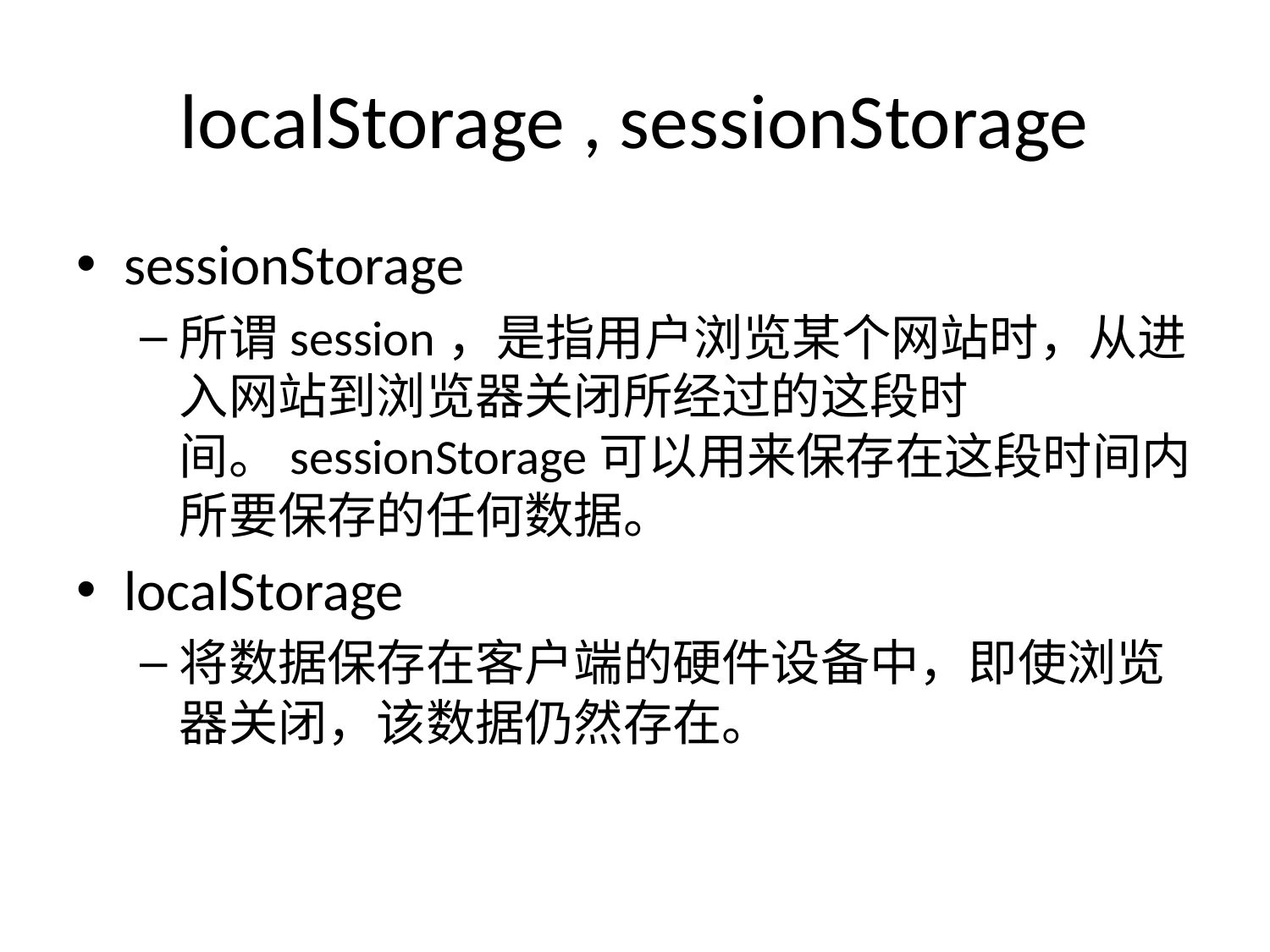

# localStorage , sessionStorage
sessionStorage
所谓session，是指用户浏览某个网站时，从进入网站到浏览器关闭所经过的这段时间。sessionStorage可以用来保存在这段时间内所要保存的任何数据。
localStorage
将数据保存在客户端的硬件设备中，即使浏览器关闭，该数据仍然存在。